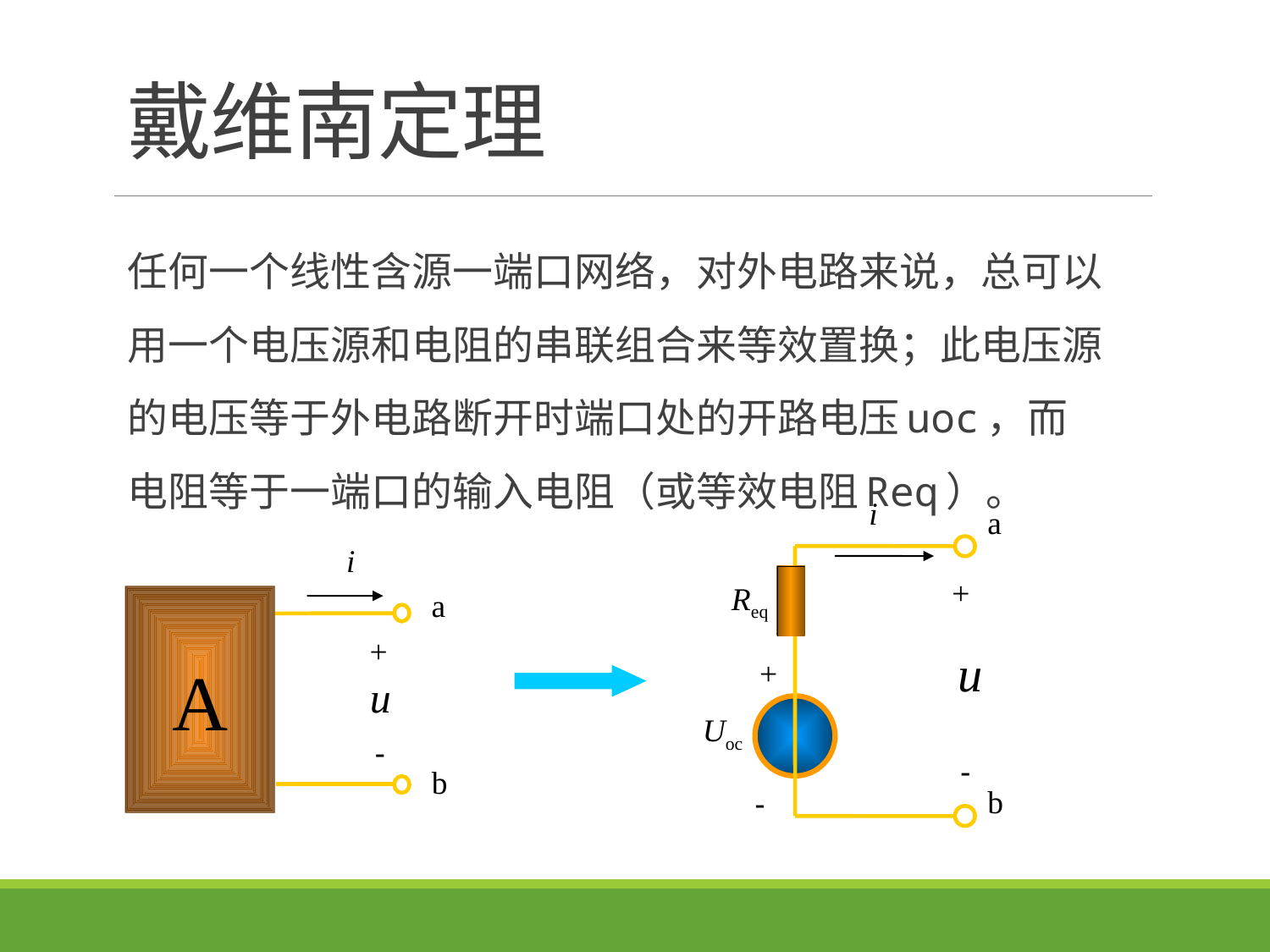

# 戴维南定理
任何一个线性含源一端口网络，对外电路来说，总可以用一个电压源和电阻的串联组合来等效置换；此电压源的电压等于外电路断开时端口处的开路电压uoc，而电阻等于一端口的输入电阻（或等效电阻Req）。

i
a

+
Req
u
+

Uoc
-
b
-

i
a
A

+
u
-
b